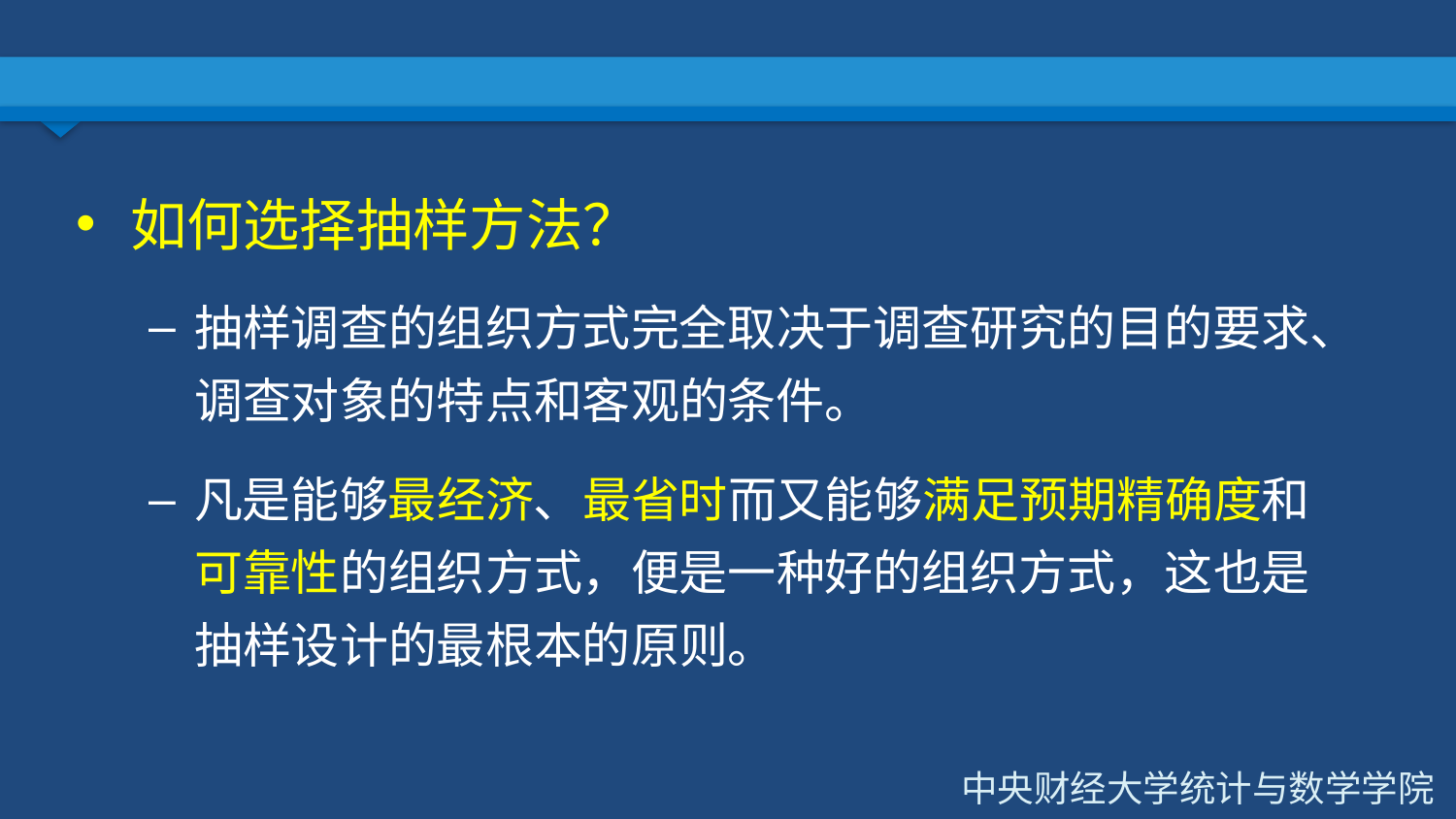

#
如何选择抽样方法？
抽样调查的组织方式完全取决于调查研究的目的要求、调查对象的特点和客观的条件。
凡是能够最经济、最省时而又能够满足预期精确度和可靠性的组织方式，便是一种好的组织方式，这也是抽样设计的最根本的原则。